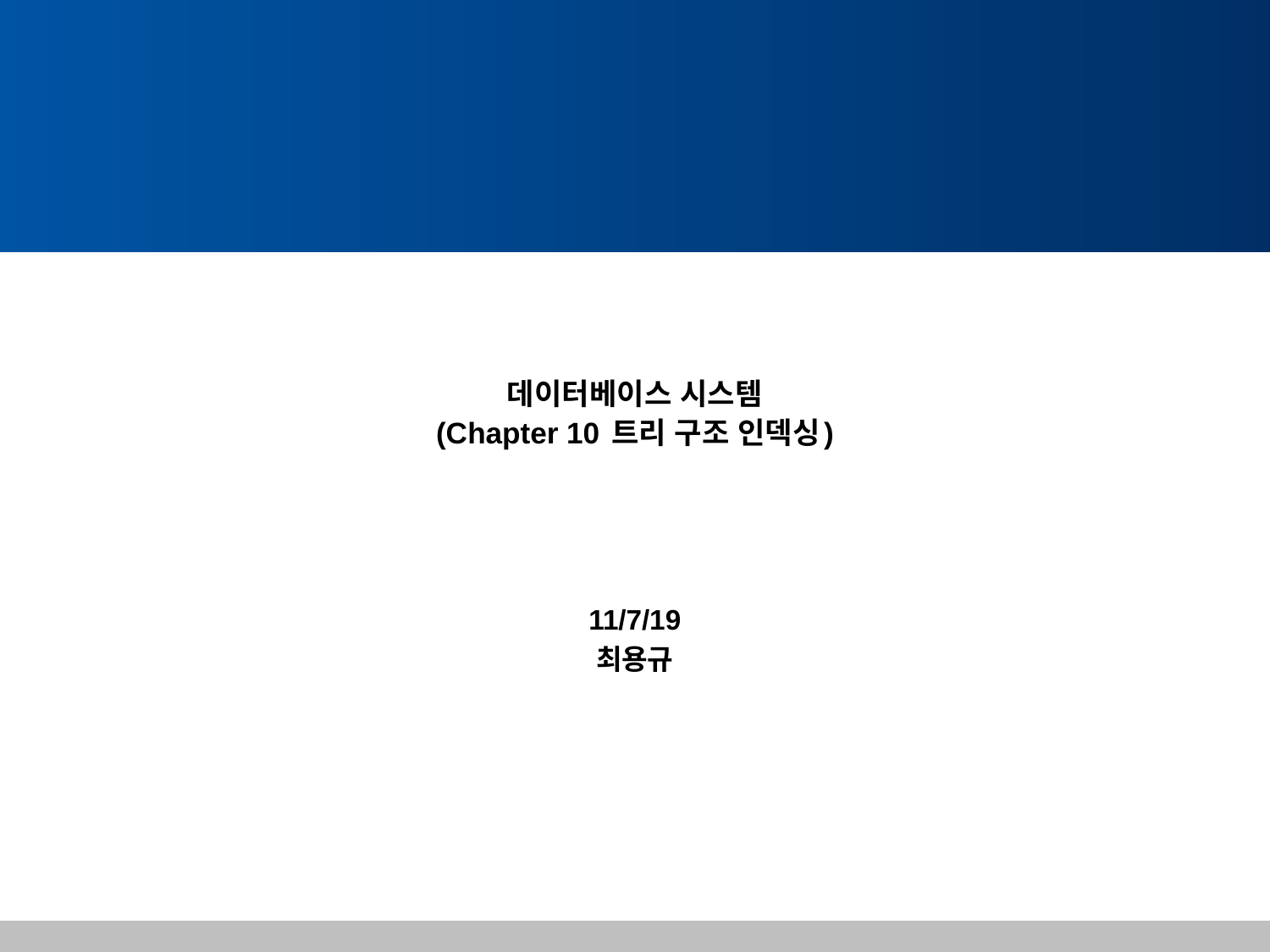

# 데이터베이스 시스템 (Chapter 10 트리 구조 인덱싱)
11/7/19
최용규